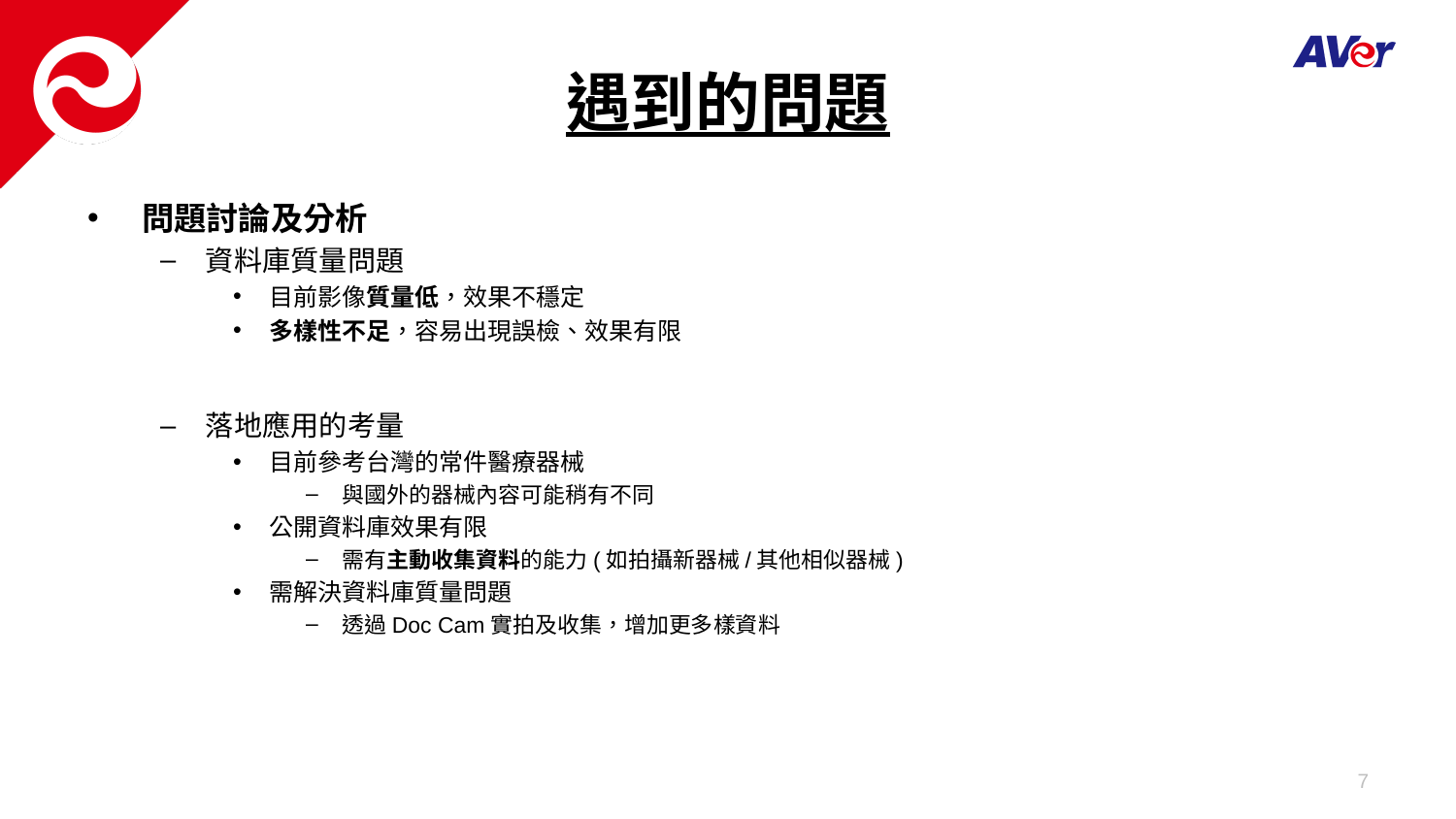

# 遇到的問題
問題討論及分析
資料庫質量問題
目前影像質量低，效果不穩定
多樣性不足，容易出現誤檢、效果有限

落地應用的考量
目前參考台灣的常件醫療器械
與國外的器械內容可能稍有不同
公開資料庫效果有限
需有主動收集資料的能力(如拍攝新器械/其他相似器械)
需解決資料庫質量問題
透過Doc Cam實拍及收集，增加更多樣資料

7